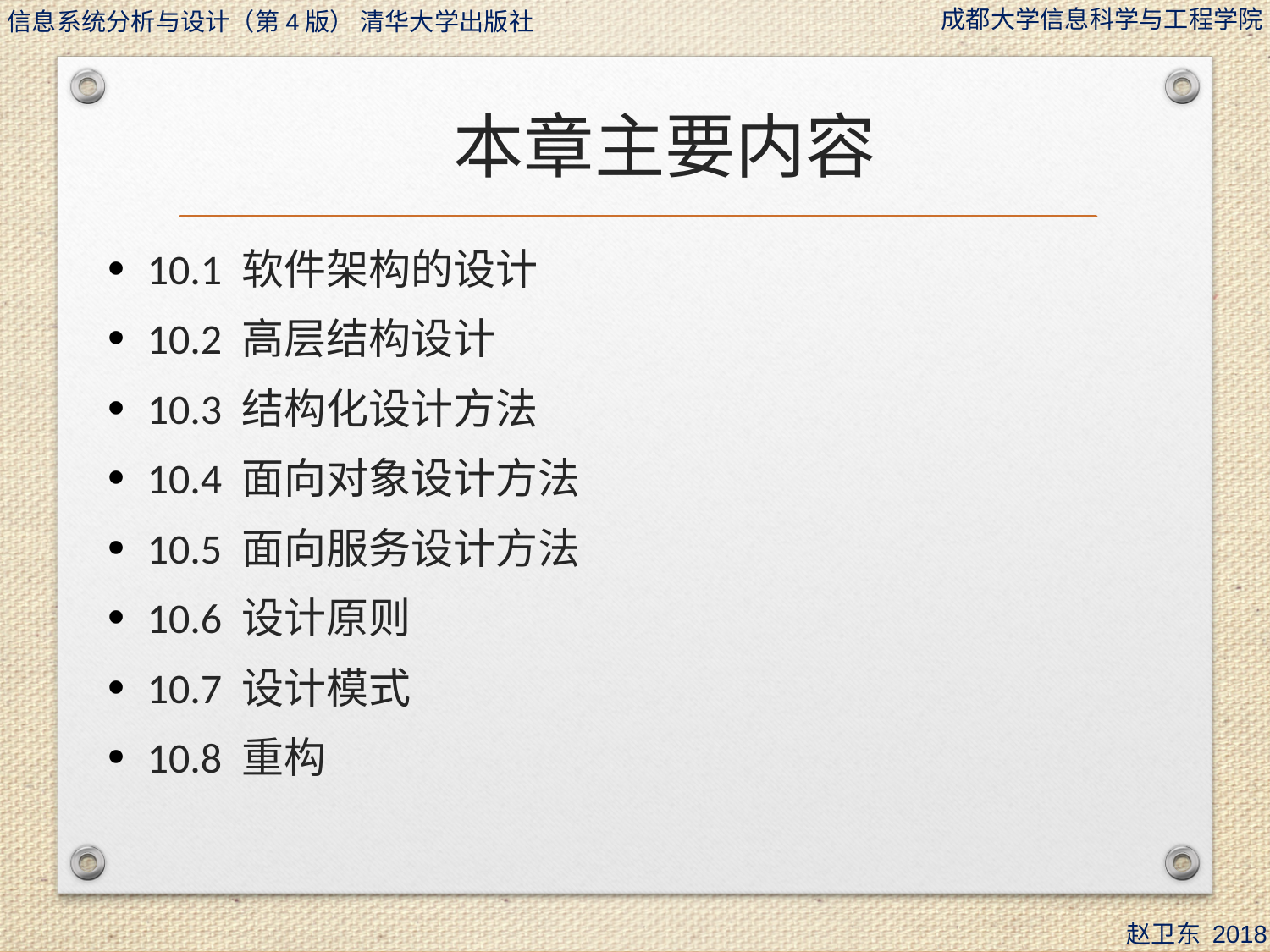

# 本章主要内容
10.1 软件架构的设计
10.2 高层结构设计
10.3 结构化设计方法
10.4 面向对象设计方法
10.5 面向服务设计方法
10.6 设计原则
10.7 设计模式
10.8 重构